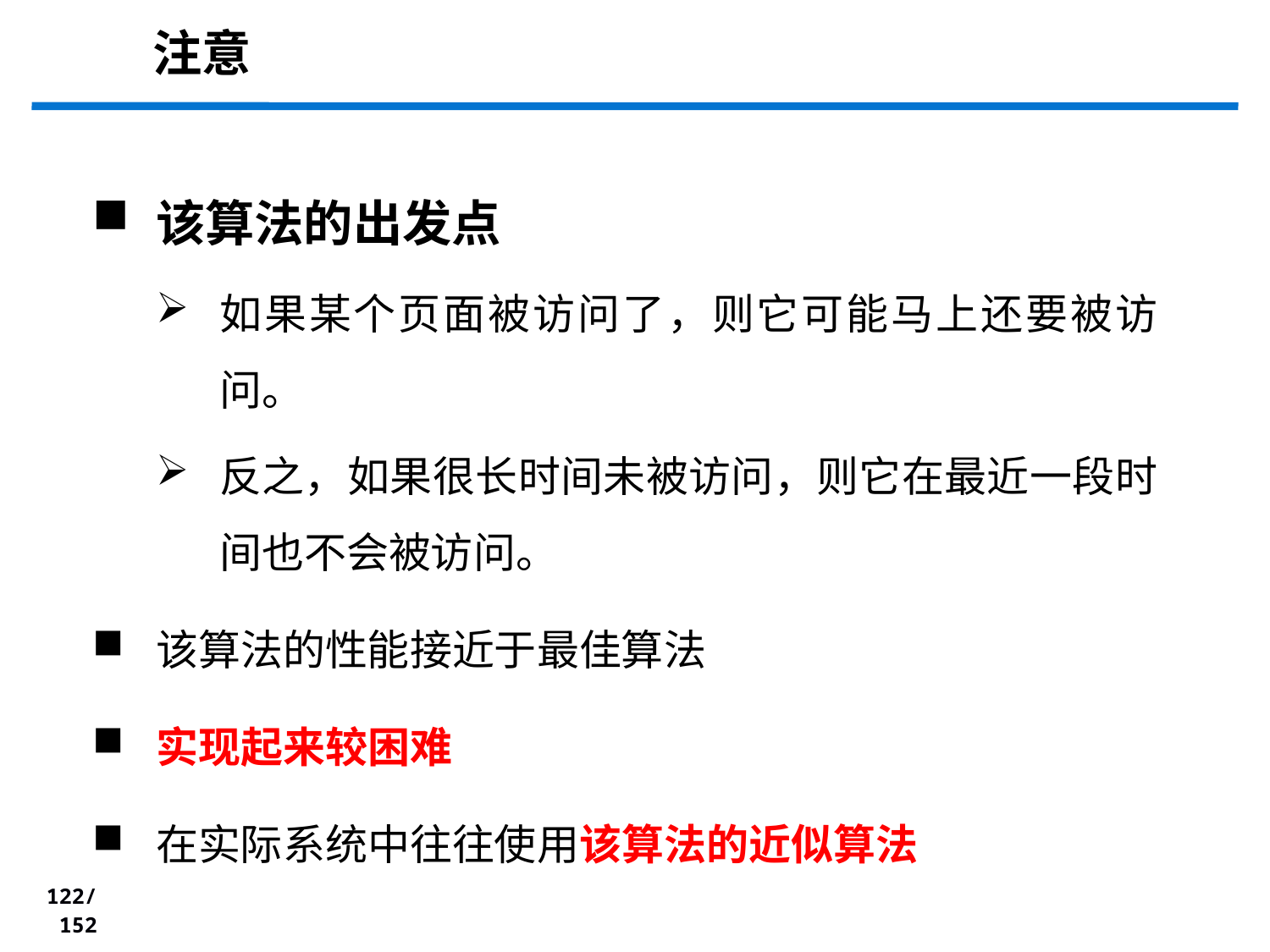

注意
该算法的出发点
如果某个页面被访问了，则它可能马上还要被访问。
反之，如果很长时间未被访问，则它在最近一段时间也不会被访问。
该算法的性能接近于最佳算法
实现起来较困难
在实际系统中往往使用该算法的近似算法